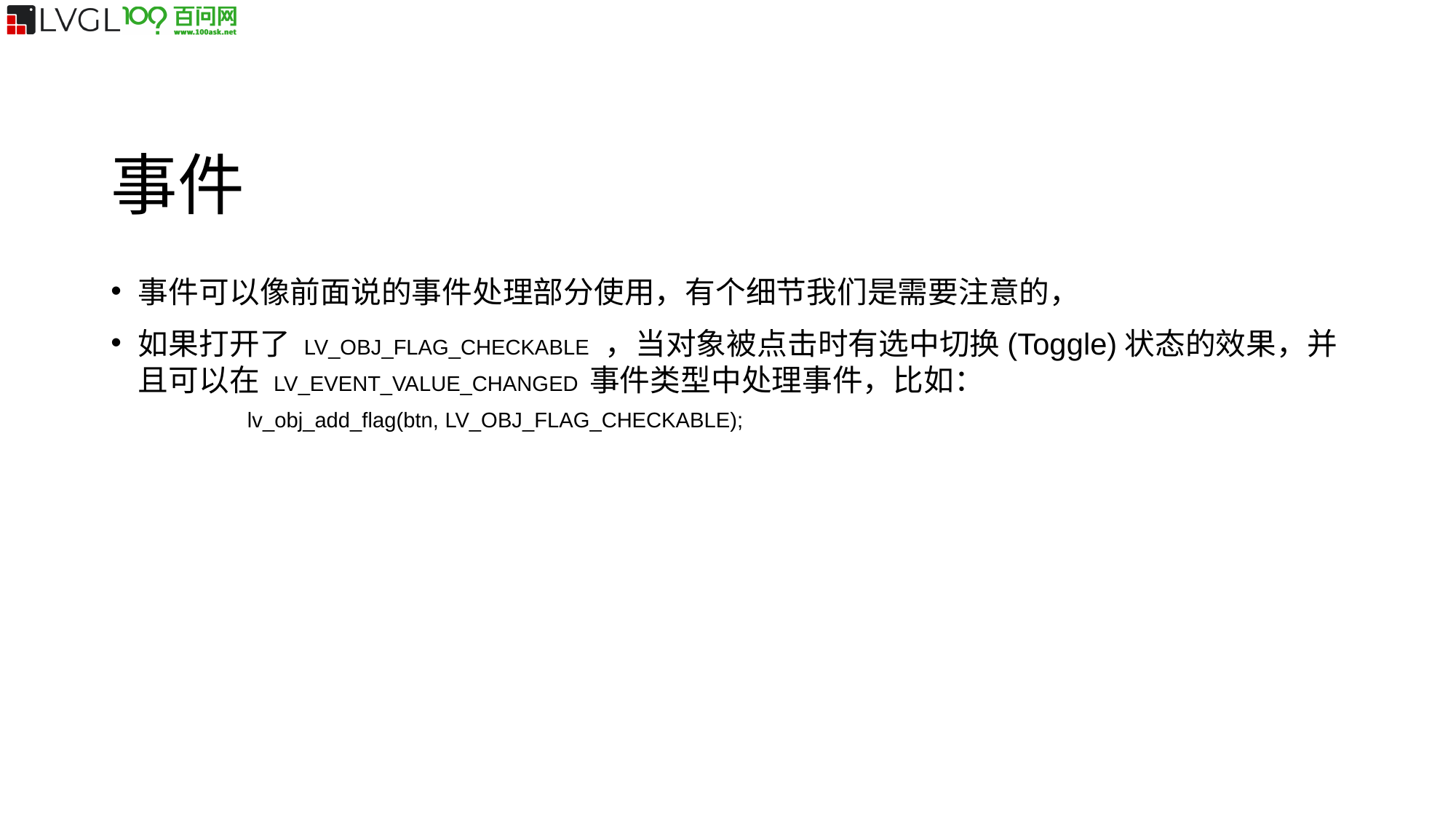

事件
事件可以像前面说的事件处理部分使用，有个细节我们是需要注意的，
如果打开了 LV_OBJ_FLAG_CHECKABLE ，当对象被点击时有选中切换(Toggle)状态的效果，并且可以在 LV_EVENT_VALUE_CHANGED 事件类型中处理事件，比如：
	lv_obj_add_flag(btn, LV_OBJ_FLAG_CHECKABLE);